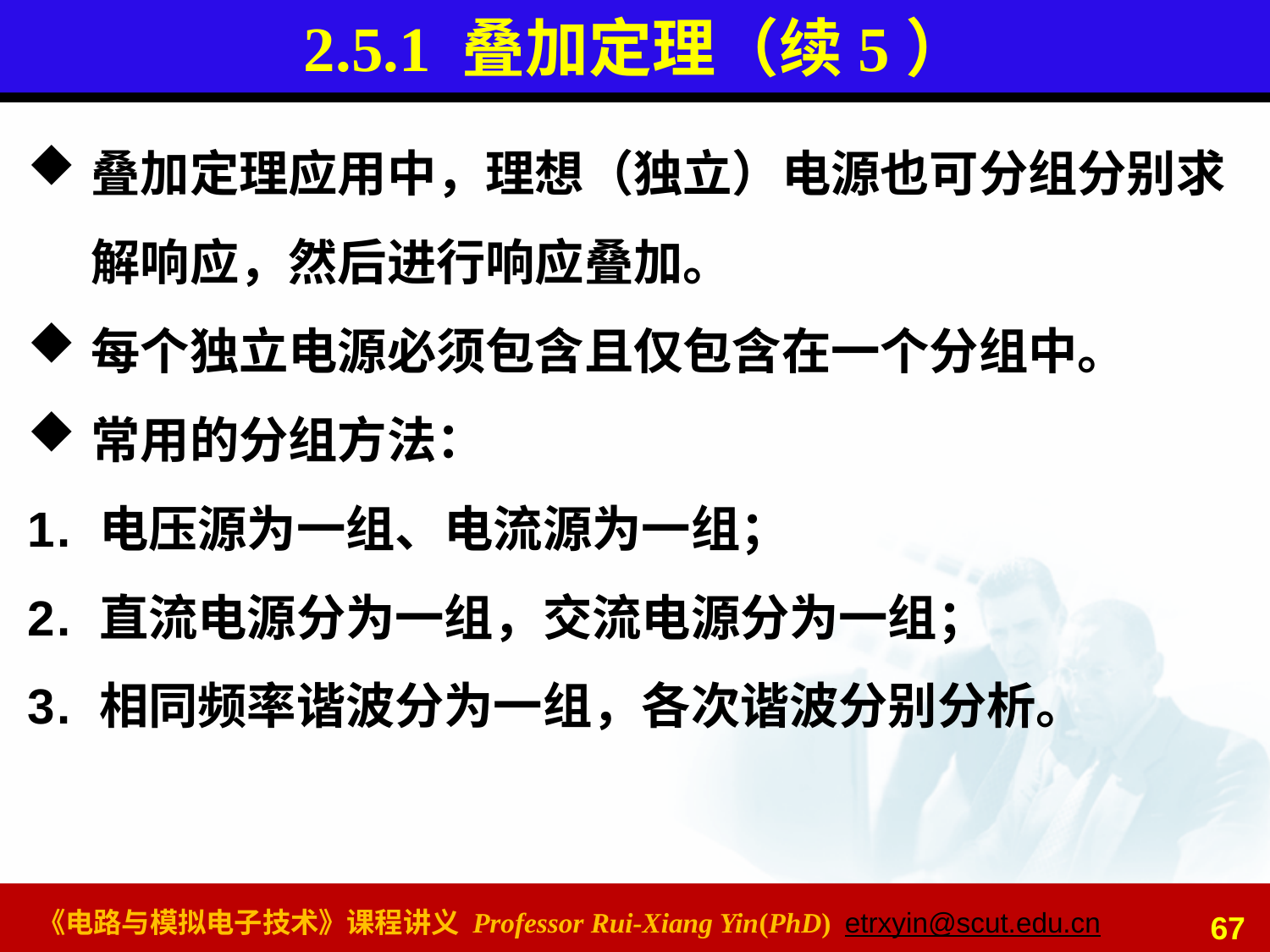

# 2.5.1 叠加定理（续5）
叠加定理应用中，理想（独立）电源也可分组分别求解响应，然后进行响应叠加。
每个独立电源必须包含且仅包含在一个分组中。
常用的分组方法：
电压源为一组、电流源为一组；
直流电源分为一组，交流电源分为一组；
相同频率谐波分为一组，各次谐波分别分析。
67